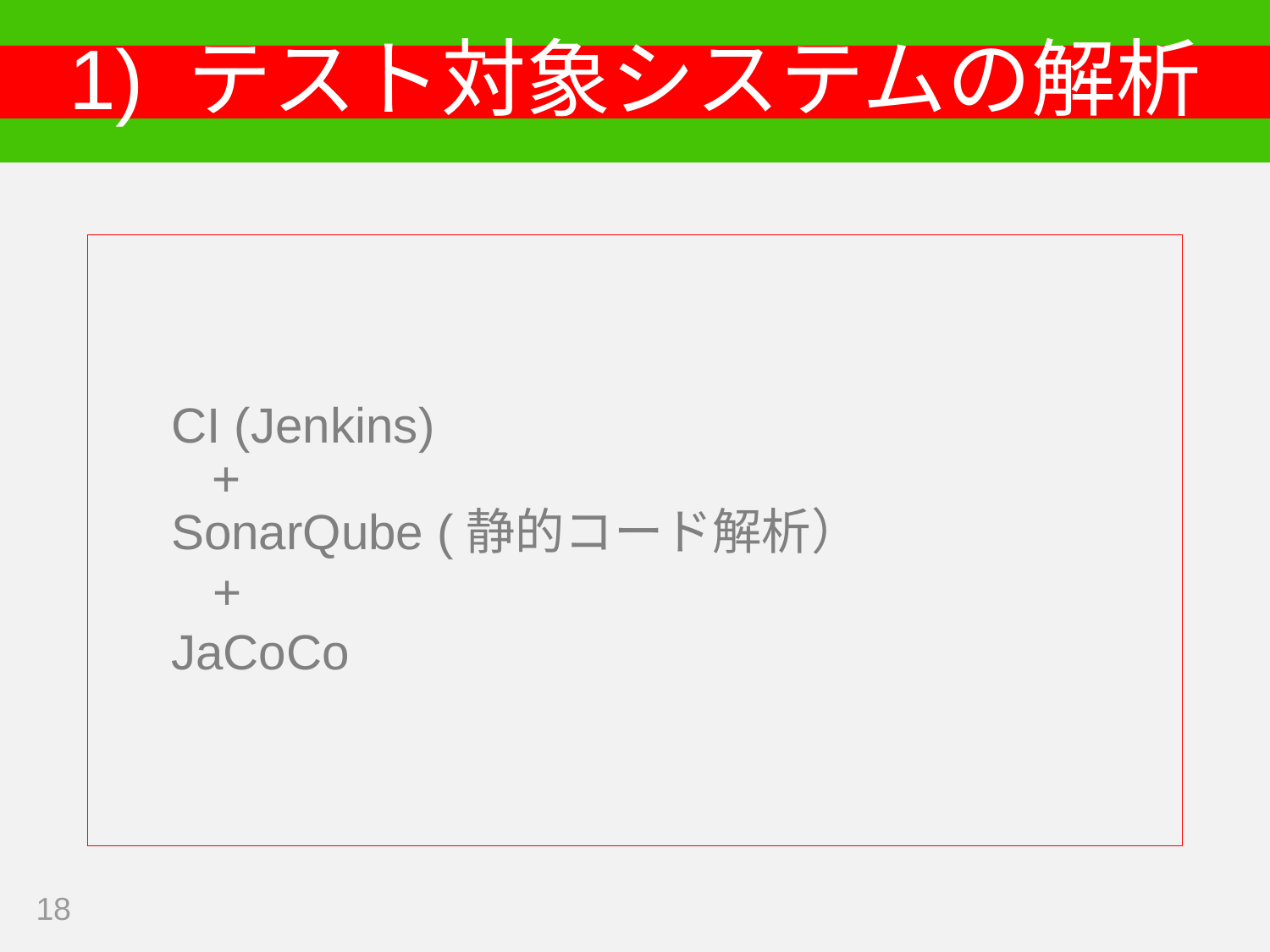

# 1) テスト対象システムの解析
CI (Jenkins)
   +
SonarQube (静的コード解析）
   +
JaCoCo
18